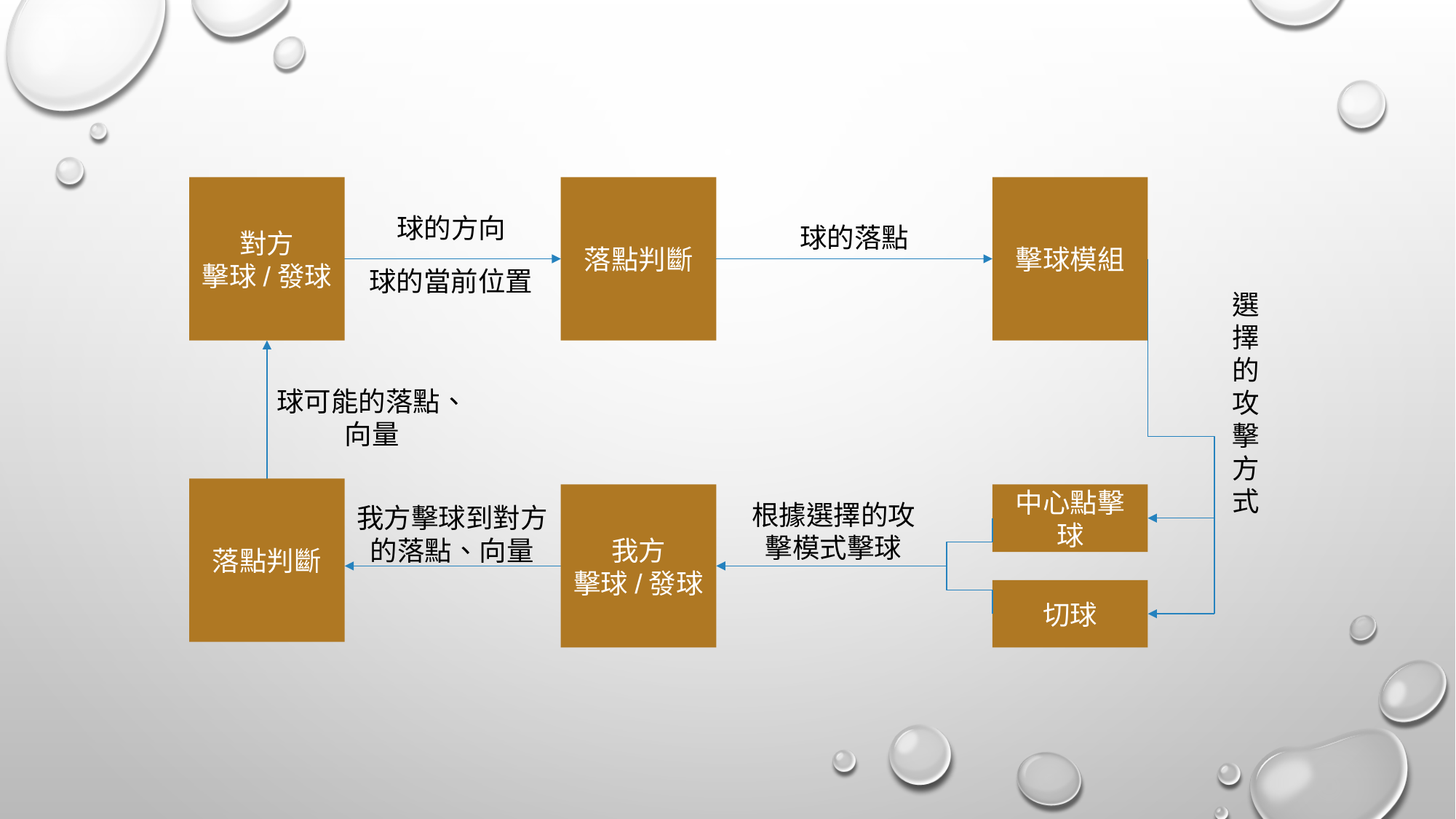

對方
擊球/發球
落點判斷
擊球模組
中心點擊球
切球
球的方向
球的落點
球的當前位置
選
擇
的
攻
擊
方
式

根據選擇的攻擊模式擊球
我方
擊球/發球
我方擊球到對方的落點、向量
球可能的落點、向量
落點判斷